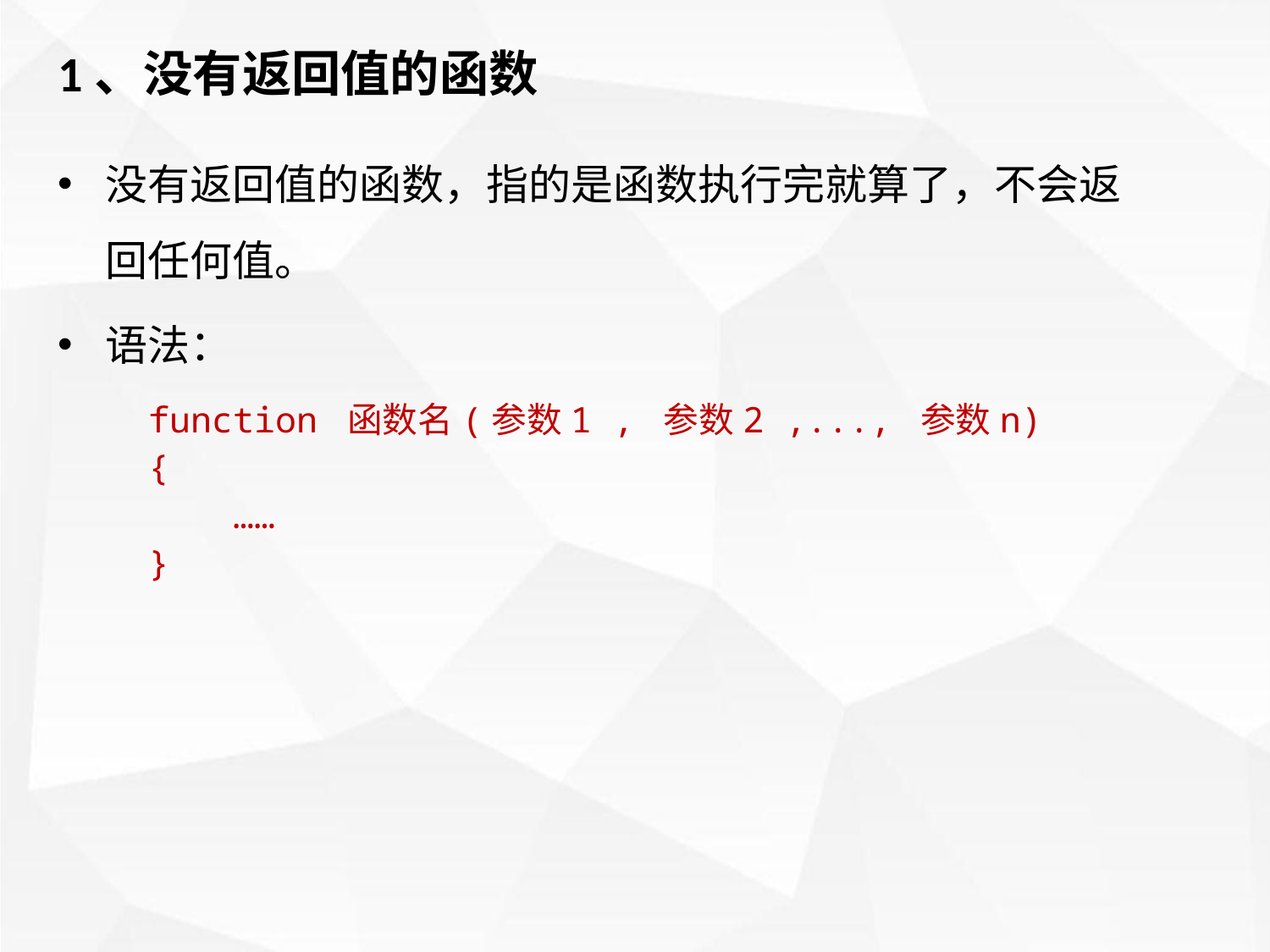

1、没有返回值的函数
没有返回值的函数，指的是函数执行完就算了，不会返回任何值。
语法：
function 函数名(参数1 , 参数2 ,..., 参数n)
{
    ……
}